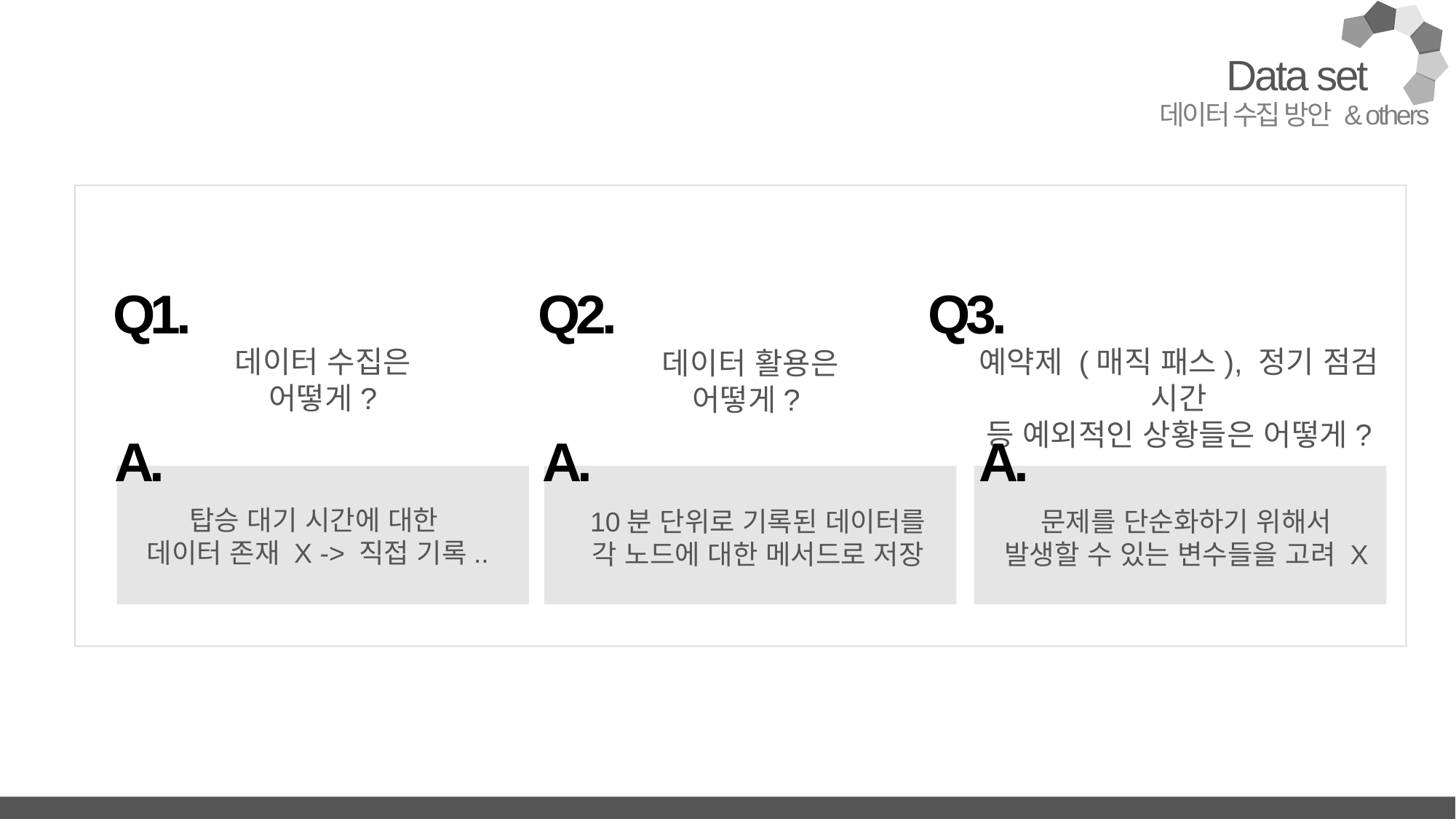

Data set
데이터 수집 방안 & others

Q1.
Q2.
Q3.
데이터 수집은
어떻게?
예약제 (매직 패스), 정기 점검 시간
등 예외적인 상황들은 어떻게?
데이터 활용은
어떻게?
A.
A.
A.

탑승 대기 시간에 대한
데이터 존재 X -> 직접 기록..
10분 단위로 기록된 데이터를
각 노드에 대한 메서드로 저장
문제를 단순화하기 위해서
발생할 수 있는 변수들을 고려 X